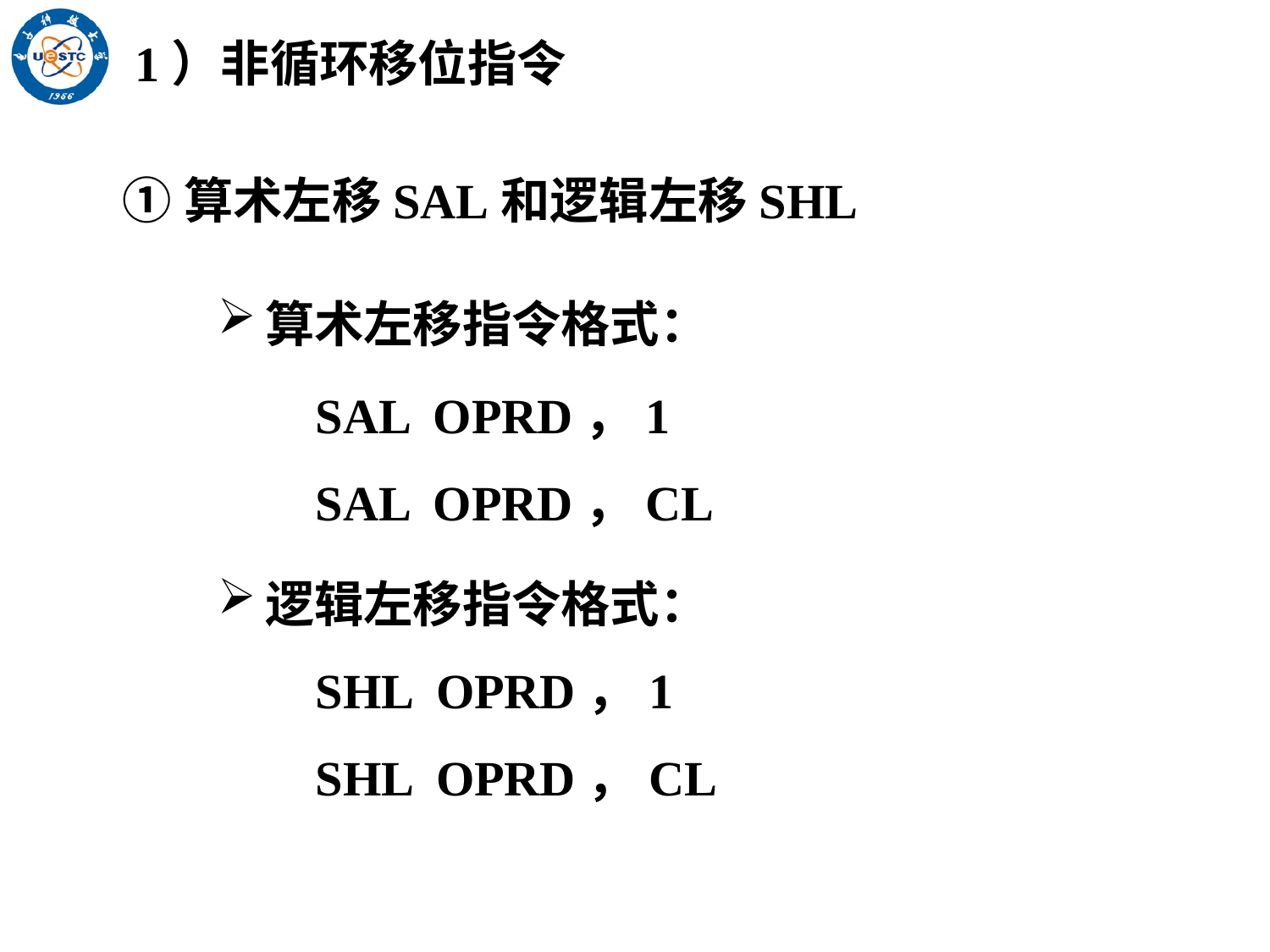

1）非循环移位指令
①算术左移SAL和逻辑左移SHL
算术左移指令格式：
        SAL  OPRD，1
        SAL  OPRD，CL
逻辑左移指令格式：
        SHL  OPRD，1
        SHL  OPRD，CL